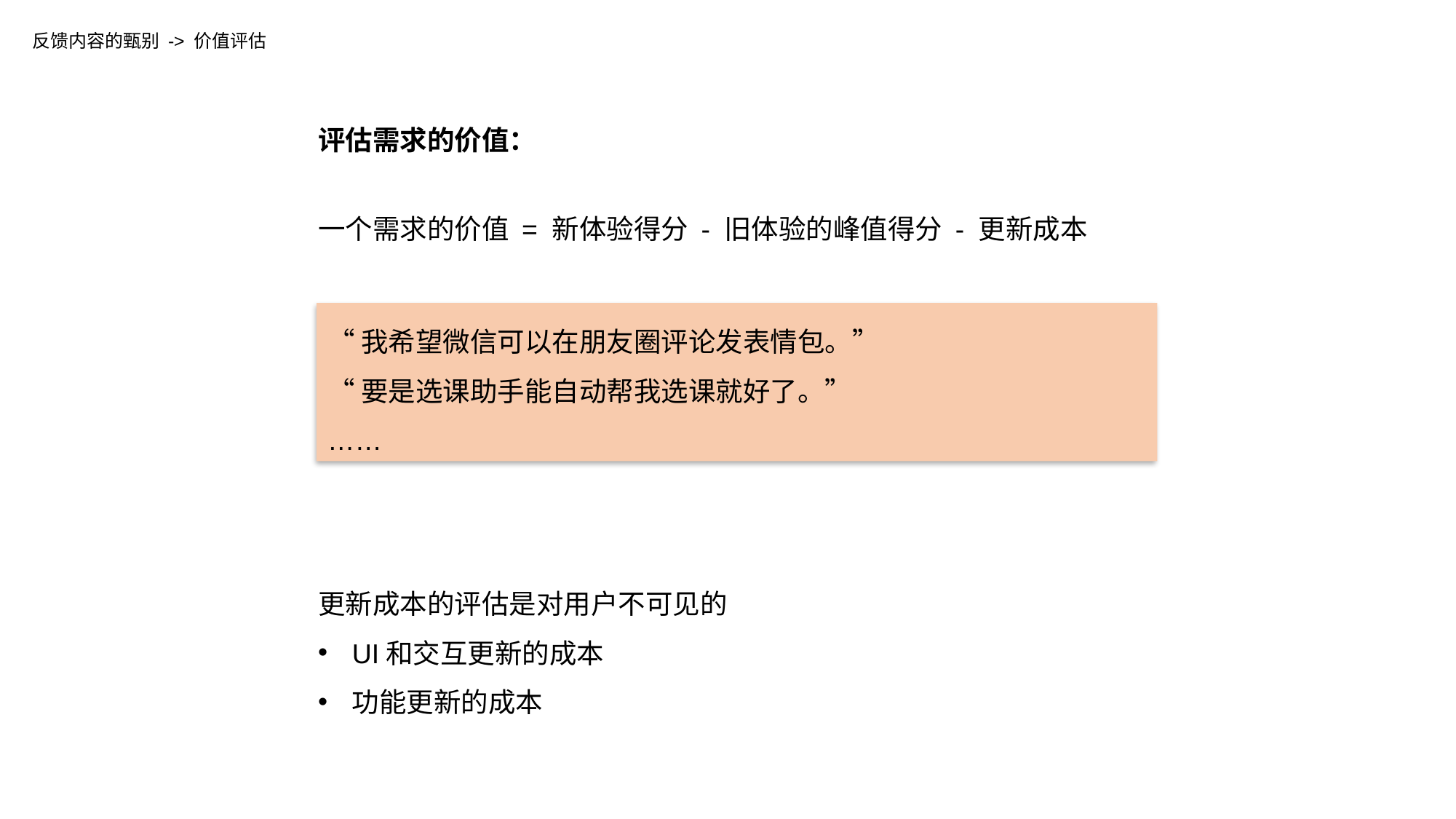

反馈内容的甄别 -> 价值评估
评估需求的价值：
一个需求的价值 = 新体验得分 - 旧体验的峰值得分 - 更新成本
“我希望微信可以在朋友圈评论发表情包。”
“要是选课助手能自动帮我选课就好了。”
……
更新成本的评估是对用户不可见的
UI和交互更新的成本
功能更新的成本